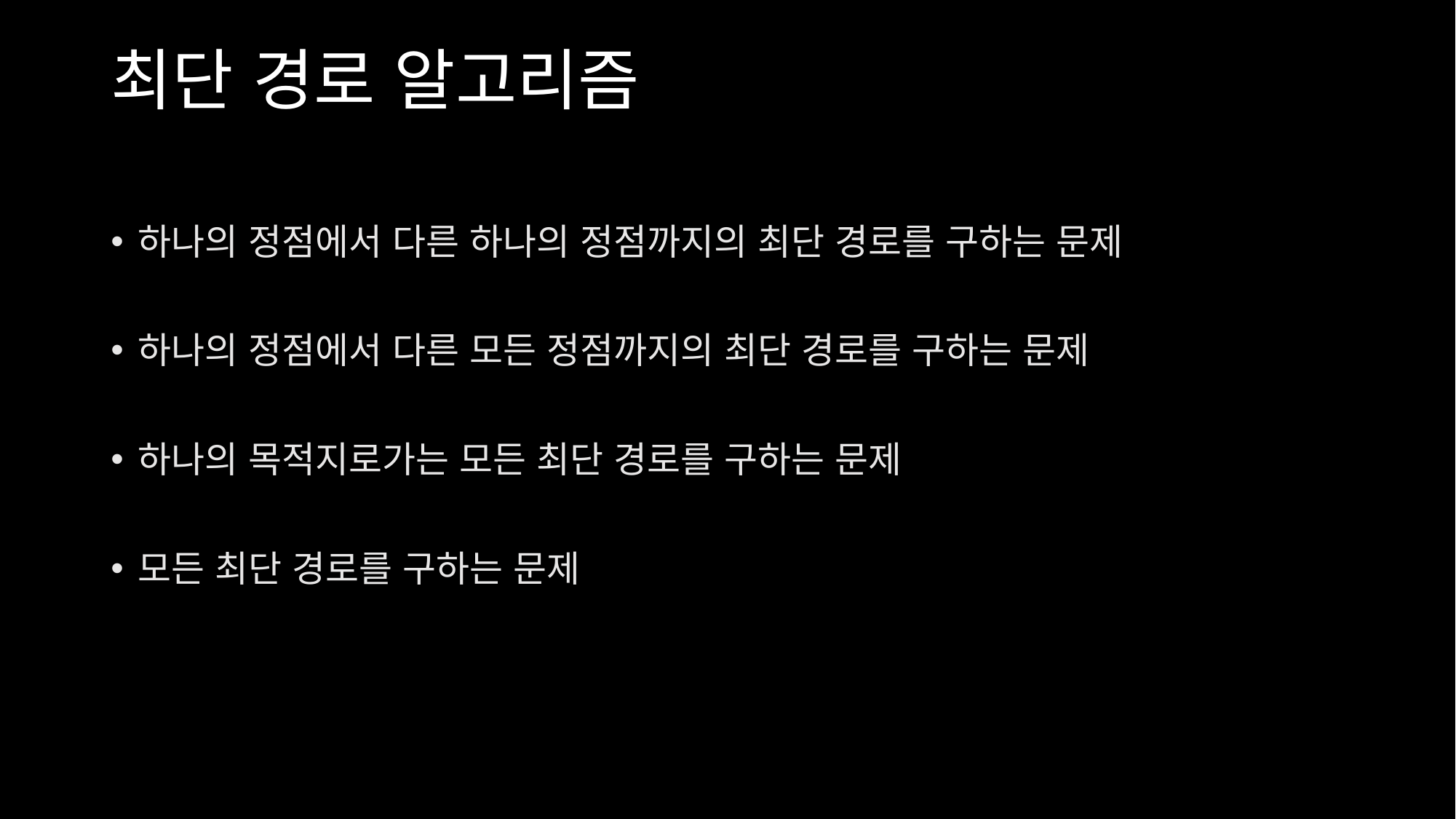

# 최단 경로 알고리즘
하나의 정점에서 다른 하나의 정점까지의 최단 경로를 구하는 문제

하나의 정점에서 다른 모든 정점까지의 최단 경로를 구하는 문제

하나의 목적지로가는 모든 최단 경로를 구하는 문제

모든 최단 경로를 구하는 문제